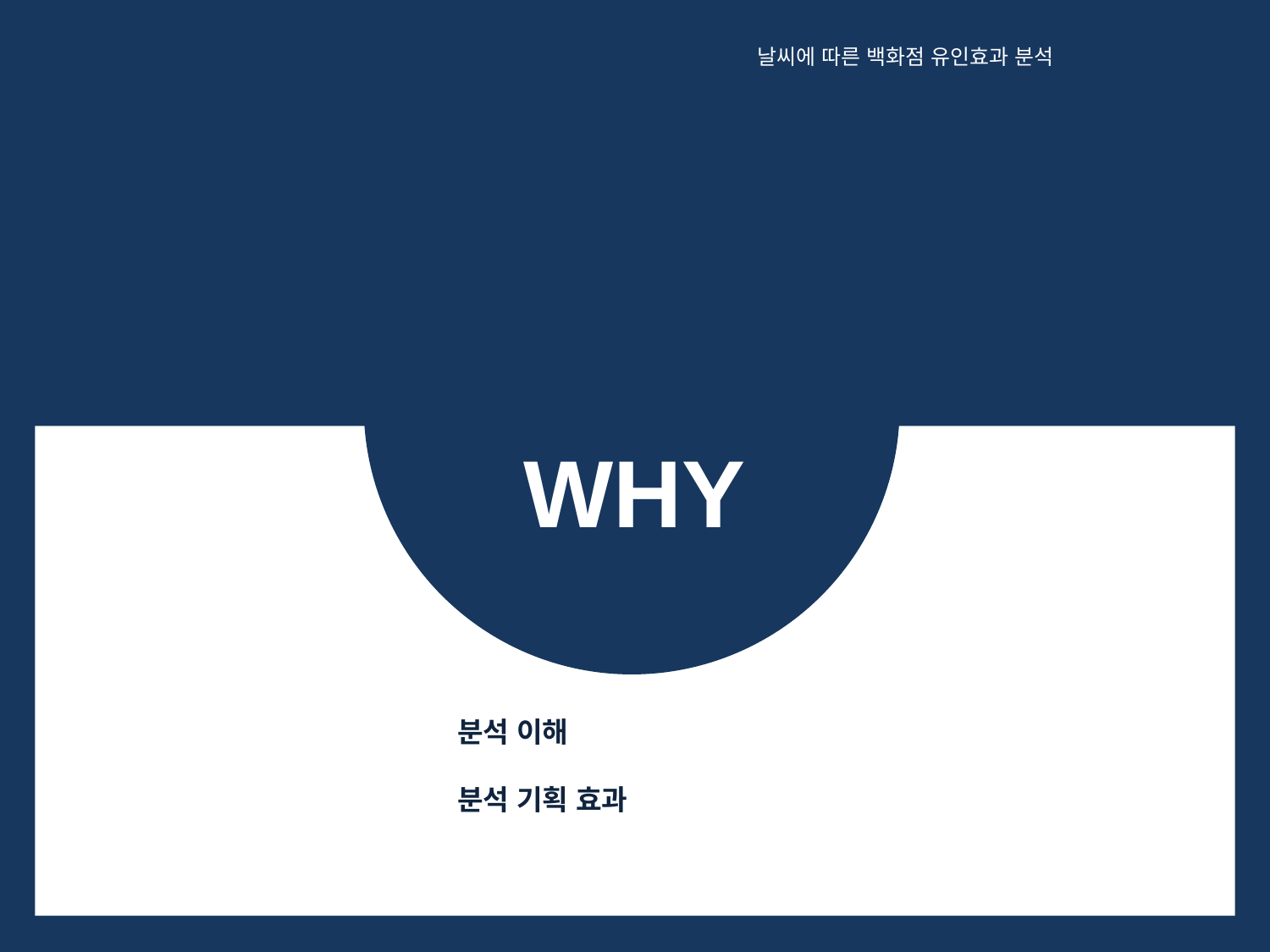

날씨에 따른 백화점 유인효과 분석

WHY
분석 이해
분석 기획 효과